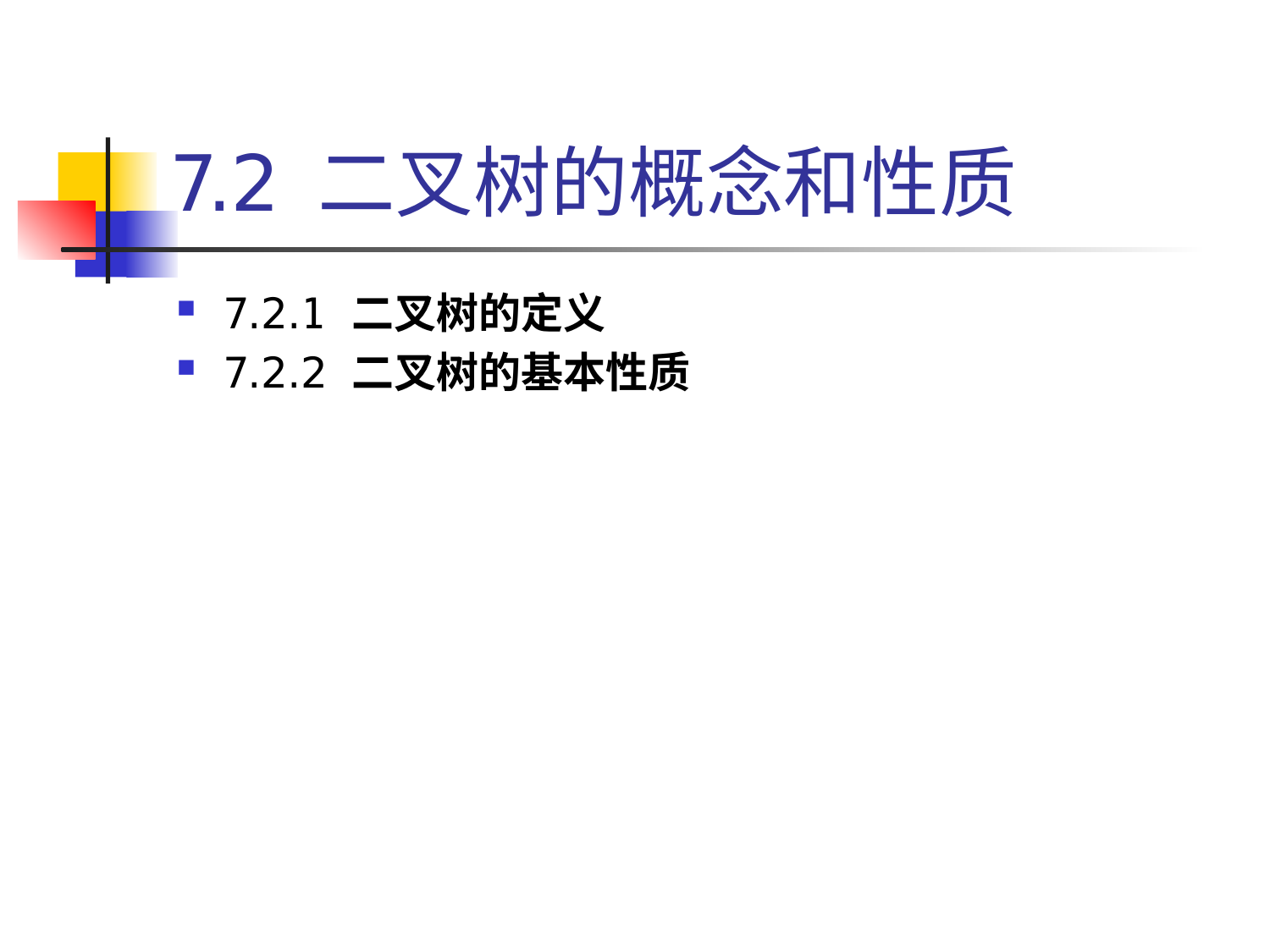

# 7.2 二叉树的概念和性质
7.2.1 二叉树的定义
7.2.2 二叉树的基本性质